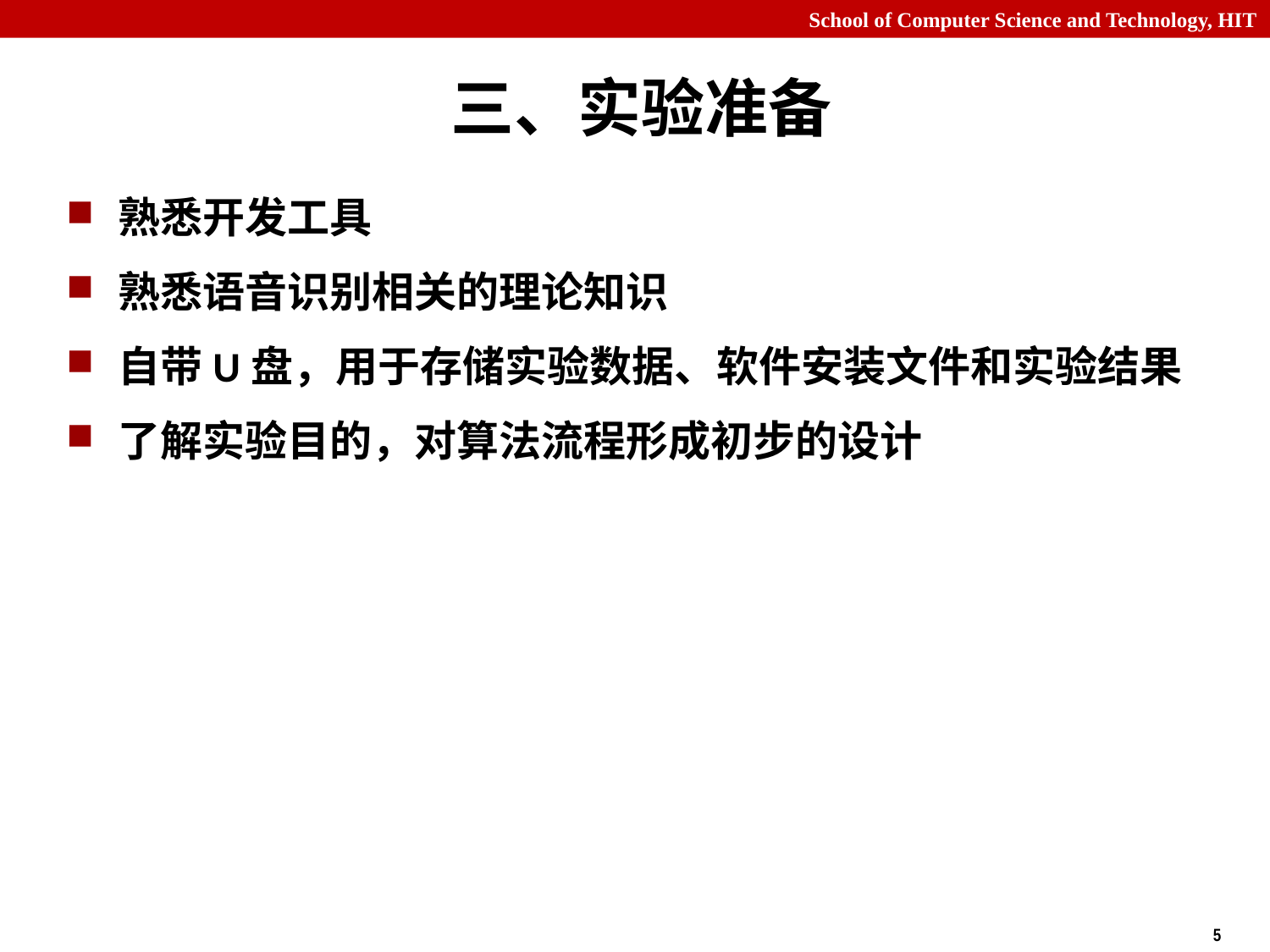

# 三、实验准备
熟悉开发工具
熟悉语音识别相关的理论知识
自带U盘，用于存储实验数据、软件安装文件和实验结果
了解实验目的，对算法流程形成初步的设计